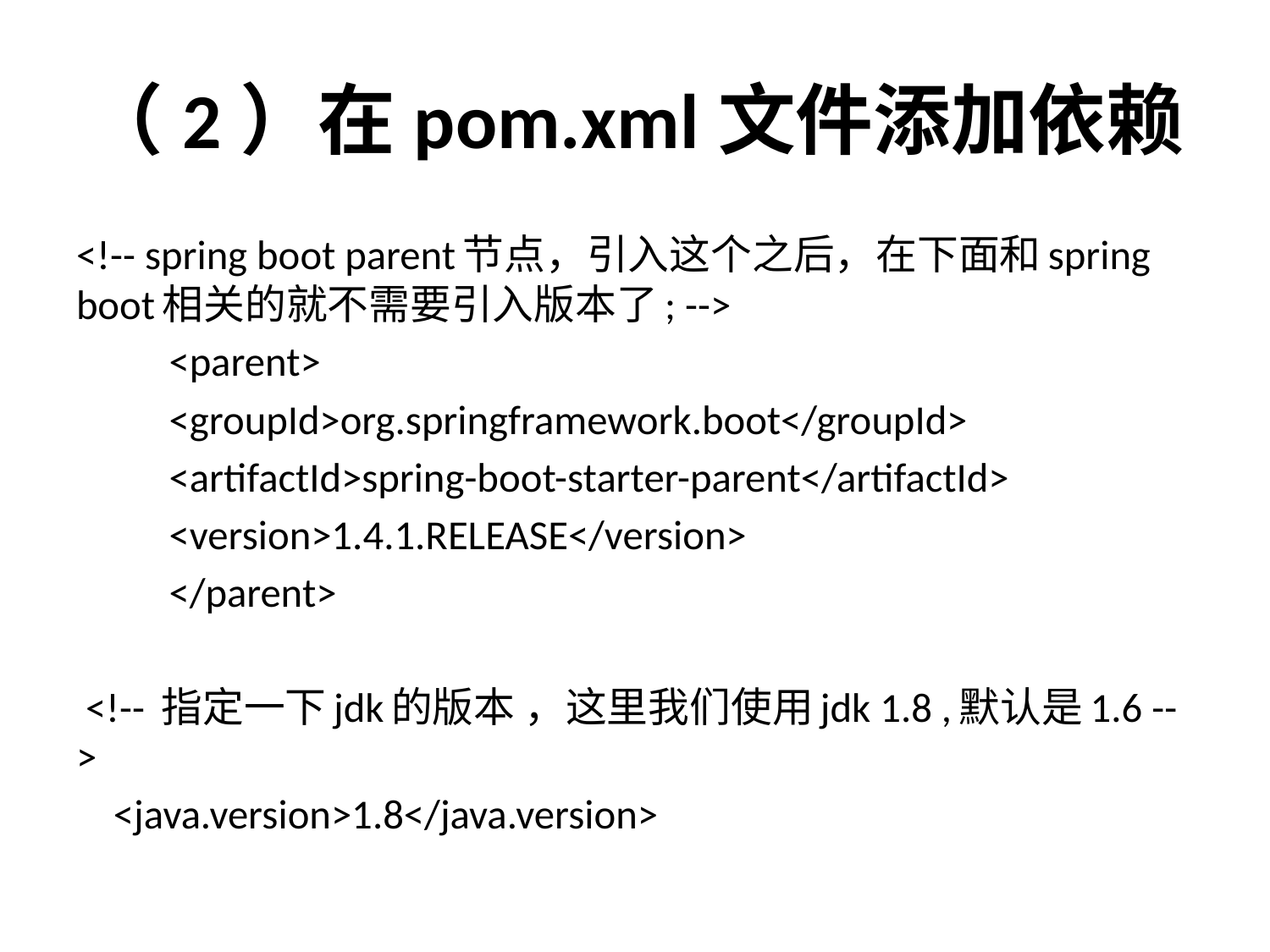

# （2）在pom.xml文件添加依赖
<!-- spring boot parent节点，引入这个之后，在下面和spring boot相关的就不需要引入版本了; -->
	<parent>
		<groupId>org.springframework.boot</groupId>
		<artifactId>spring-boot-starter-parent</artifactId>
		<version>1.4.1.RELEASE</version>
	</parent>

 <!-- 指定一下jdk的版本 ，这里我们使用jdk 1.8 ,默认是1.6 -->
    <java.version>1.8</java.version>